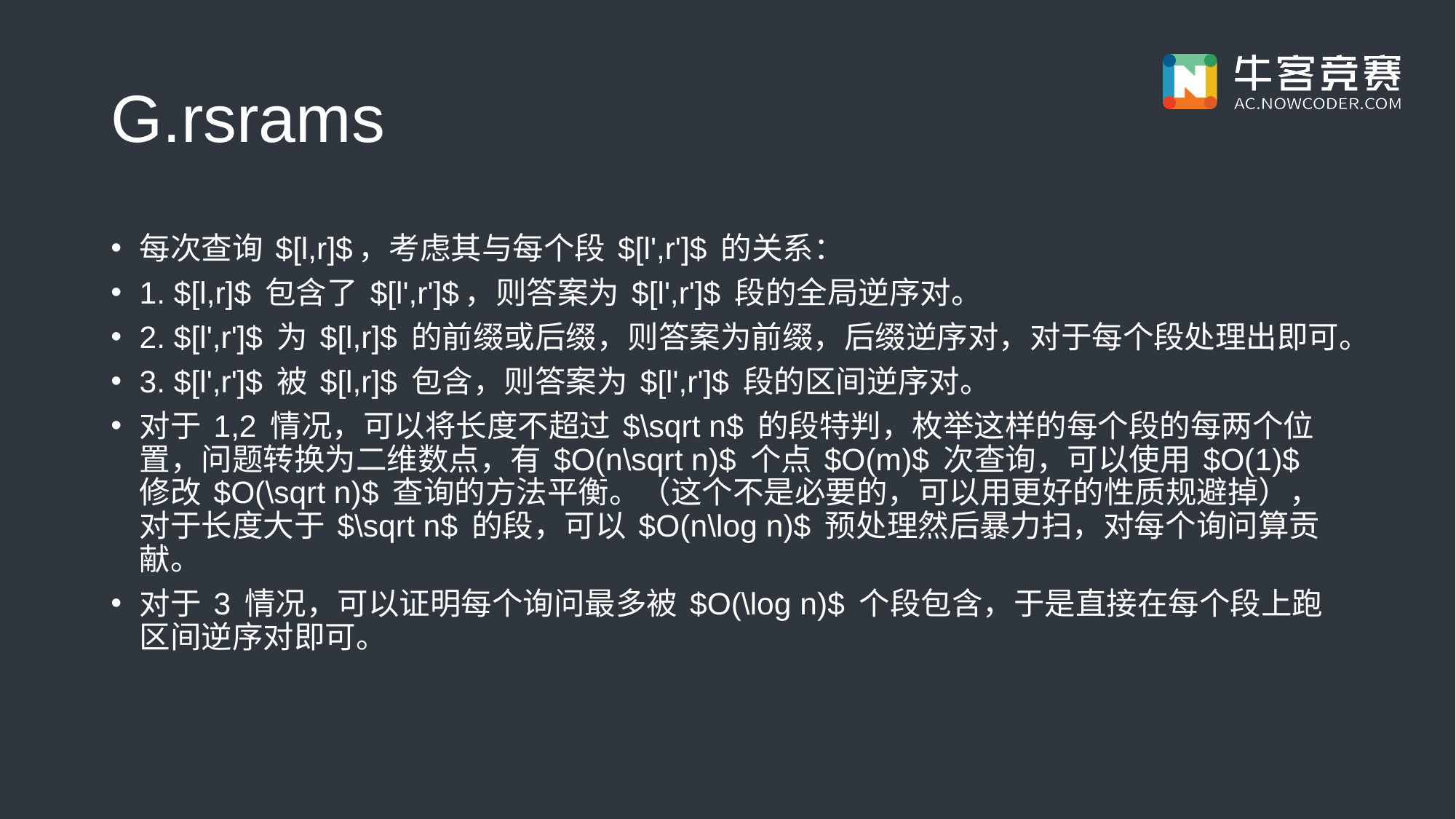

# G.rsrams

每次查询 $[l,r]$，考虑其与每个段 $[l',r']$ 的关系：
1. $[l,r]$ 包含了 $[l',r']$，则答案为 $[l',r']$ 段的全局逆序对。
2. $[l',r']$ 为 $[l,r]$ 的前缀或后缀，则答案为前缀，后缀逆序对，对于每个段处理出即可。
3. $[l',r']$ 被 $[l,r]$ 包含，则答案为 $[l',r']$ 段的区间逆序对。
对于 1,2 情况，可以将长度不超过 $\sqrt n$ 的段特判，枚举这样的每个段的每两个位置，问题转换为二维数点，有 $O(n\sqrt n)$ 个点 $O(m)$ 次查询，可以使用 $O(1)$ 修改 $O(\sqrt n)$ 查询的方法平衡。（这个不是必要的，可以用更好的性质规避掉），对于长度大于 $\sqrt n$ 的段，可以 $O(n\log n)$ 预处理然后暴力扫，对每个询问算贡献。
对于 3 情况，可以证明每个询问最多被 $O(\log n)$ 个段包含，于是直接在每个段上跑区间逆序对即可。